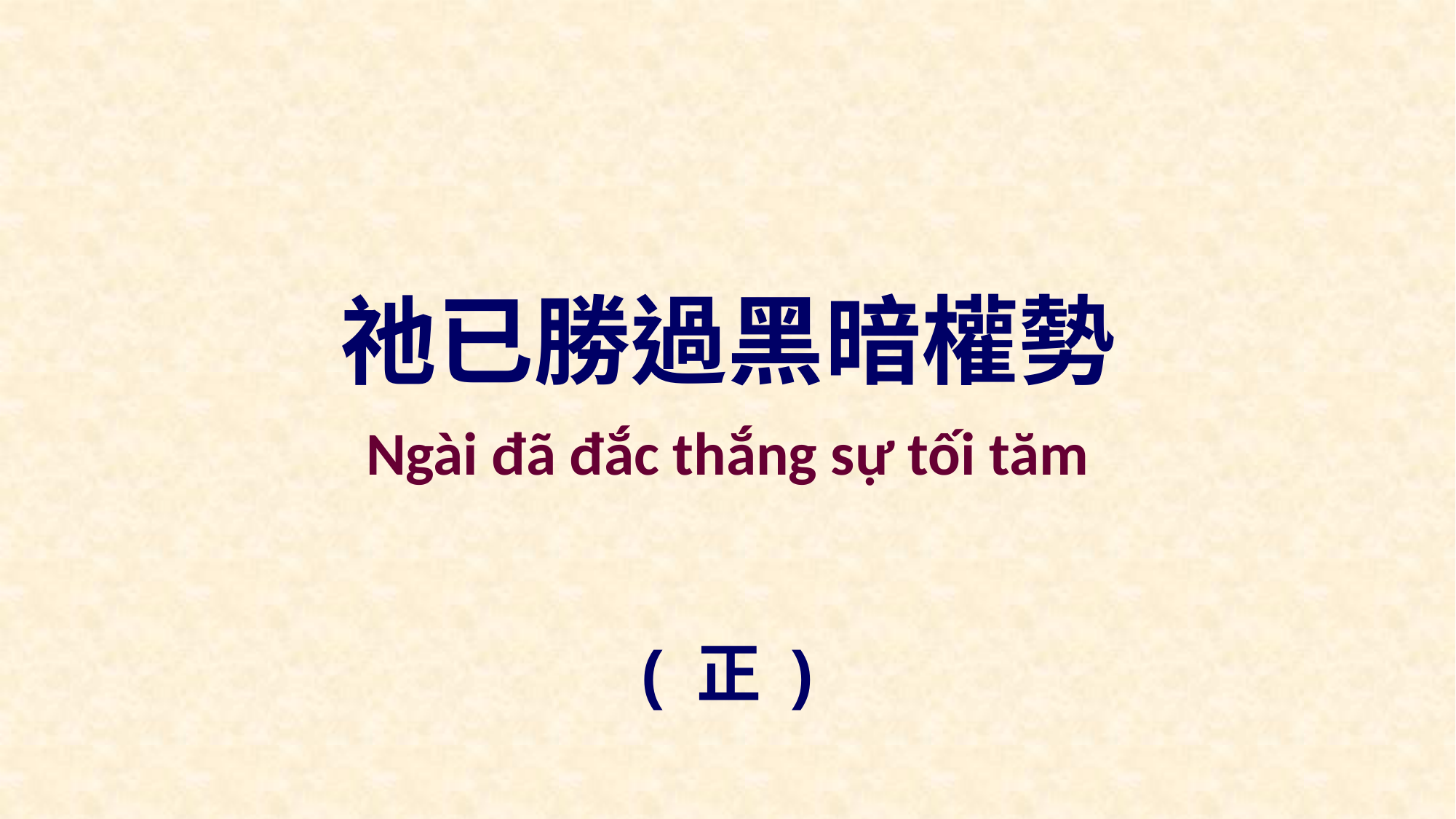

祂已勝過黑暗權勢
Ngài đã đắc thắng sự tối tăm
( 正 )